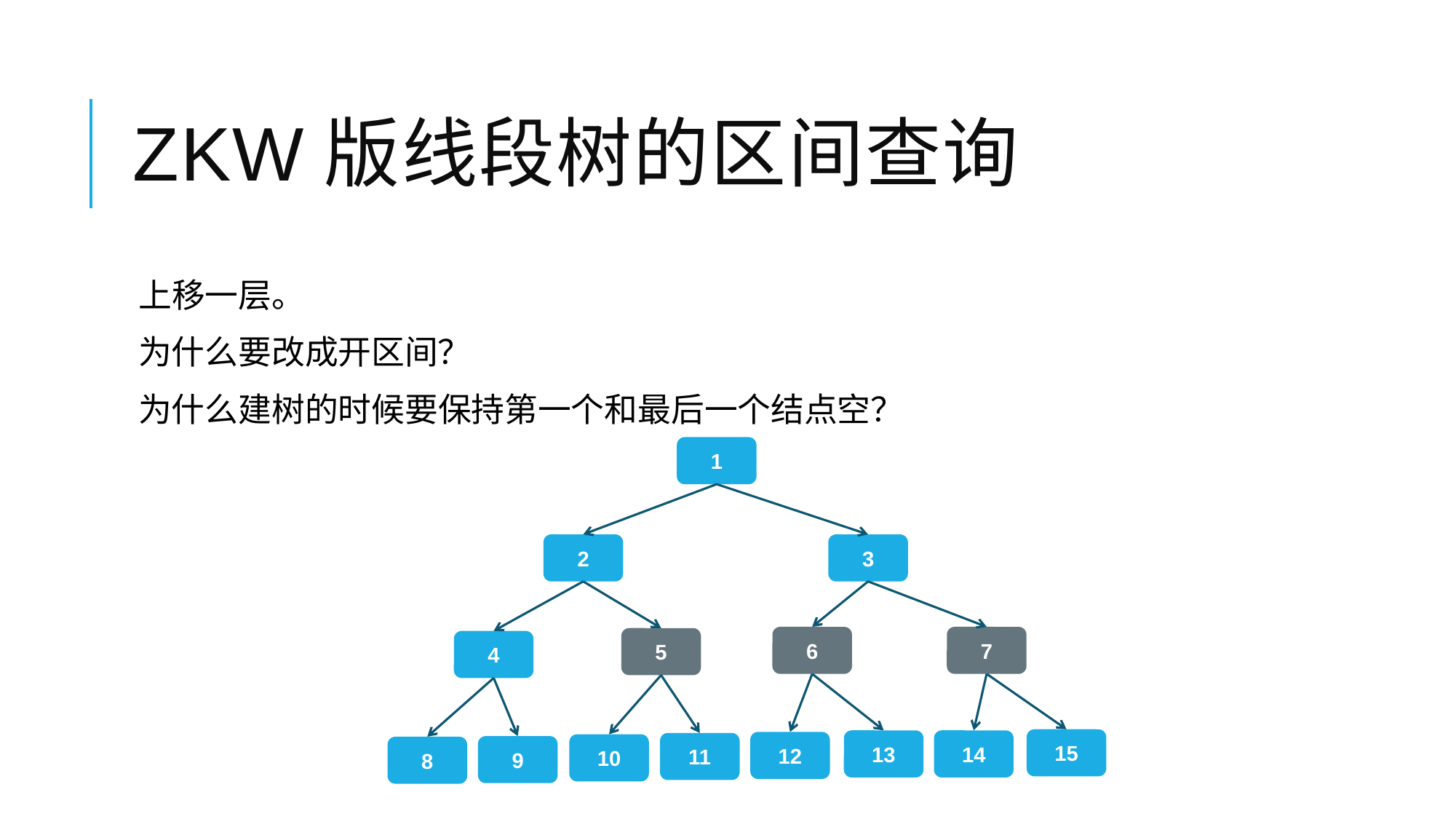

# ZKW版线段树的区间查询
上移一层。
为什么要改成开区间？
为什么建树的时候要保持第一个和最后一个结点空？
1
2
3
7
6
5
4
15
14
13
12
11
10
9
8